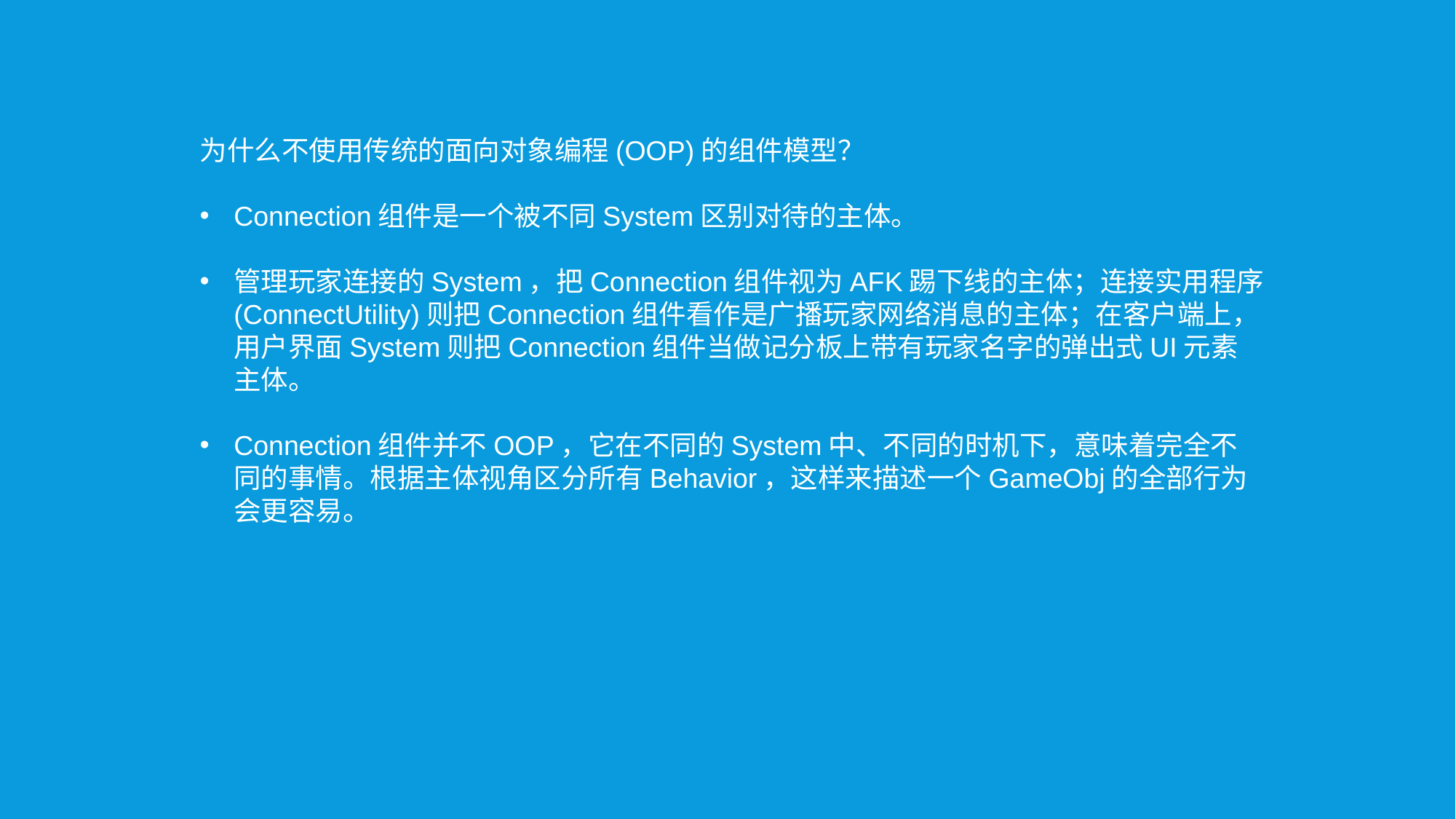

为什么不使用传统的面向对象编程(OOP)的组件模型？

Connection组件是一个被不同System区别对待的主体。

管理玩家连接的System，把Connection组件视为AFK踢下线的主体；连接实用程序(ConnectUtility)则把Connection组件看作是广播玩家网络消息的主体；在客户端上，用户界面System则把Connection组件当做记分板上带有玩家名字的弹出式UI元素主体。

Connection组件并不OOP，它在不同的System中、不同的时机下，意味着完全不同的事情。根据主体视角区分所有Behavior，这样来描述一个GameObj的全部行为会更容易。